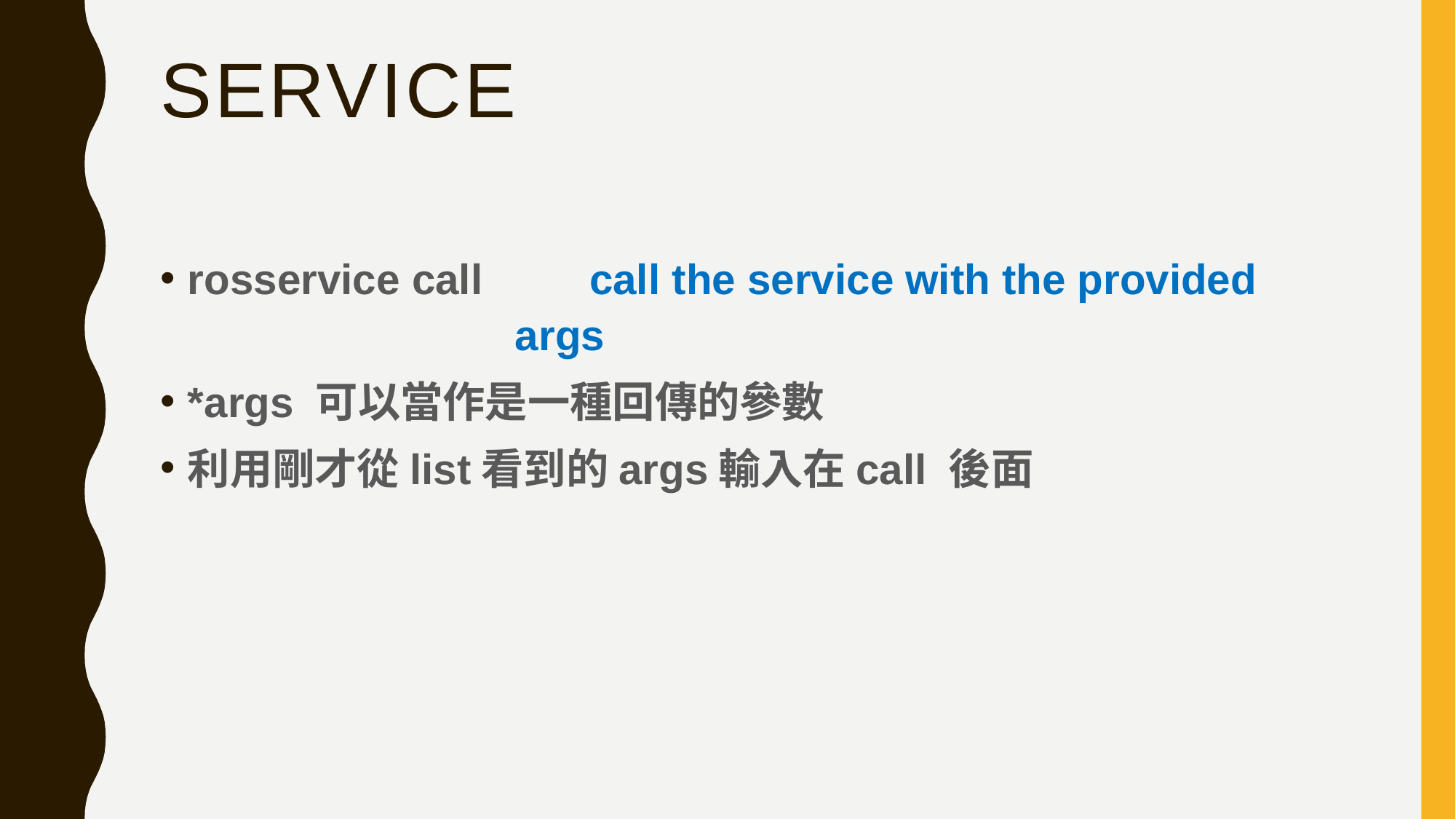

# Service
rosservice call         call the service with the provided 				args
*args 可以當作是一種回傳的參數
利用剛才從list看到的args輸入在call 後面